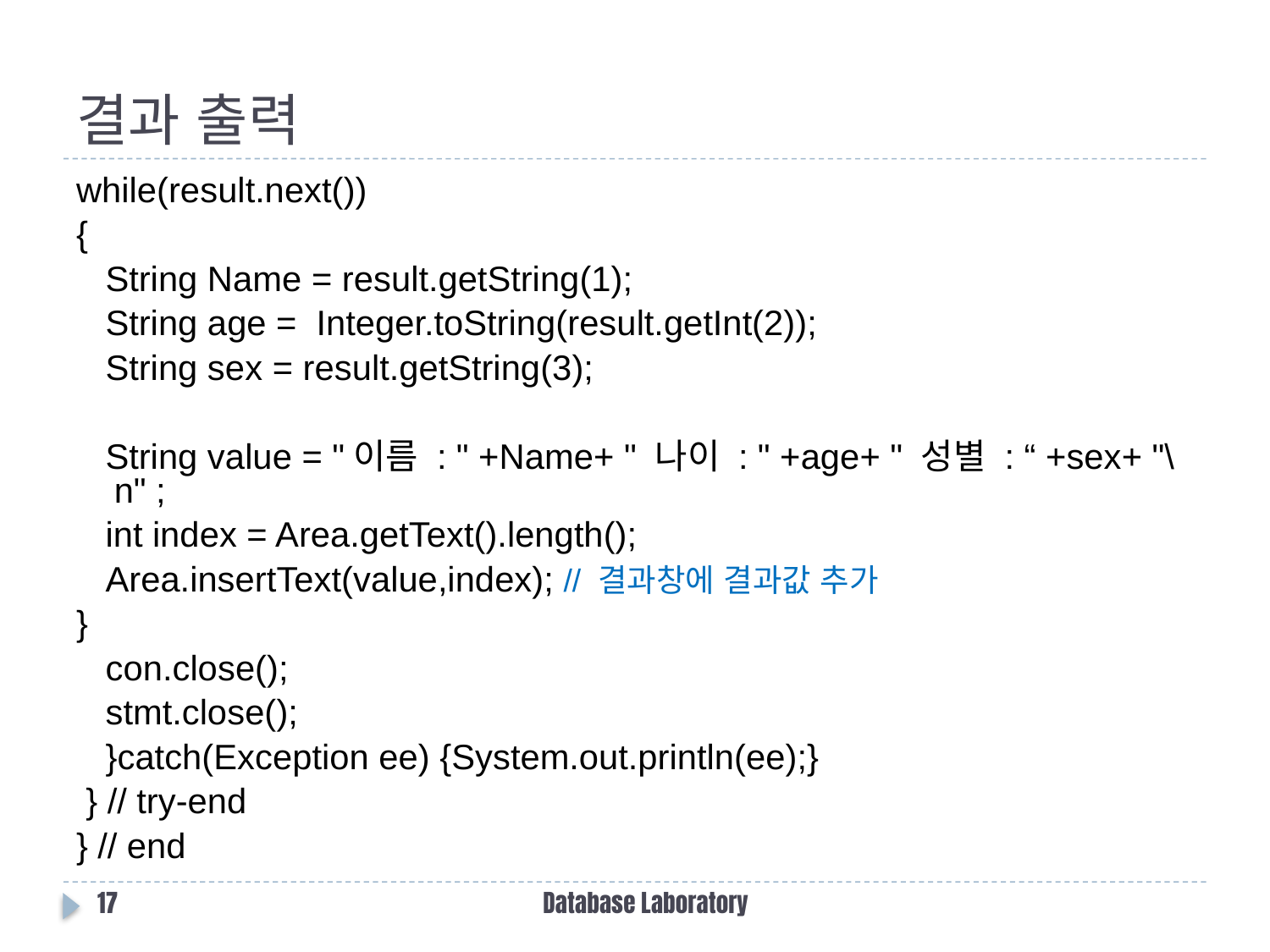

# 결과 출력
while(result.next())
{
   String Name = result.getString(1);
   String age =  Integer.toString(result.getInt(2));
   String sex = result.getString(3);

   String value = "이름 : " +Name+ " 나이 : " +age+ " 성별 : “ +sex+ "\n" ;
   int index = Area.getText().length();
   Area.insertText(value,index); // 결과창에 결과값 추가
}
   con.close();
   stmt.close();
   }catch(Exception ee) {System.out.println(ee);}
 } // try-end
} // end

17
Database Laboratory